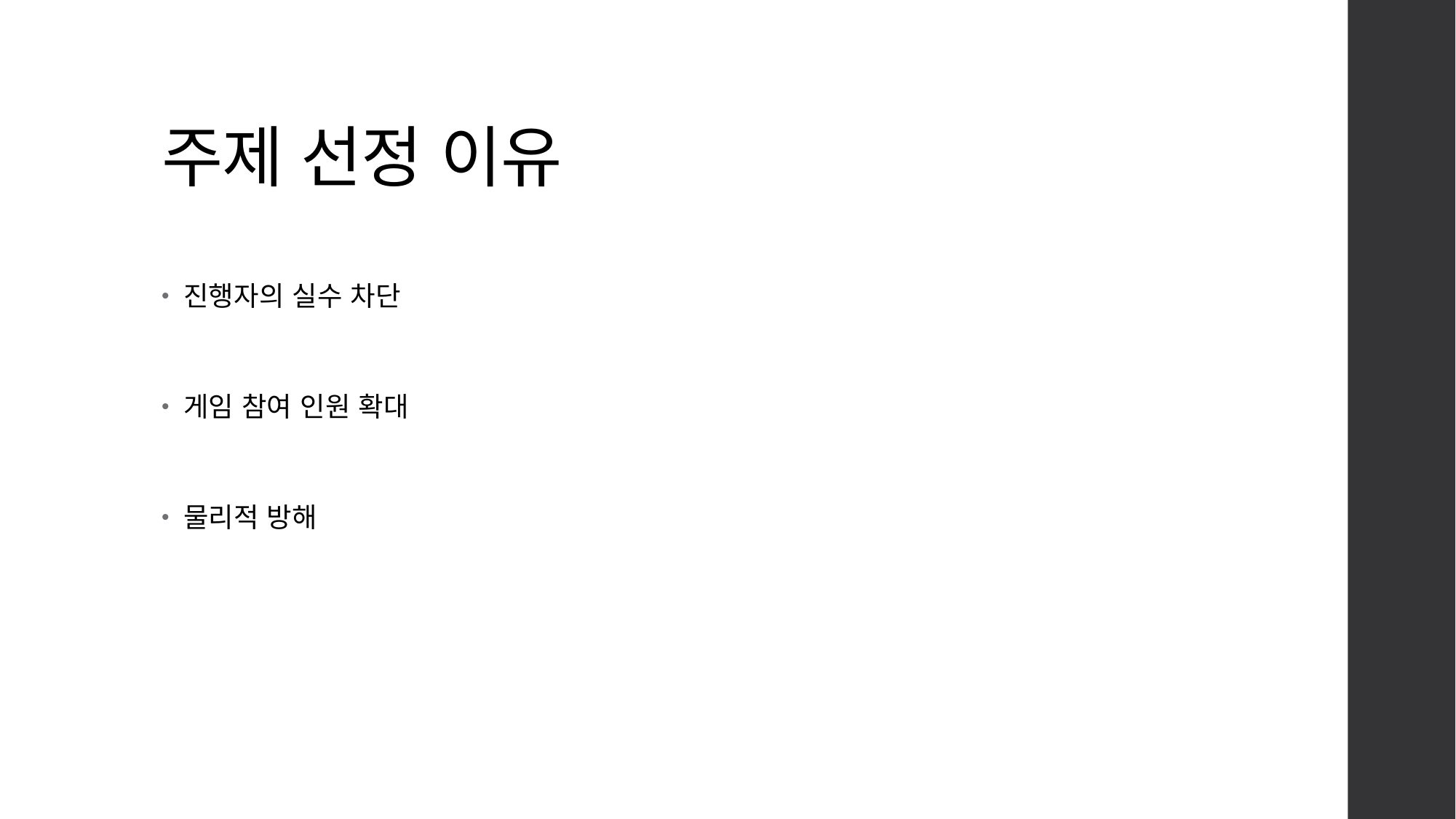

# 주제 선정 이유

진행자의 실수 차단

게임 참여 인원 확대

물리적 방해